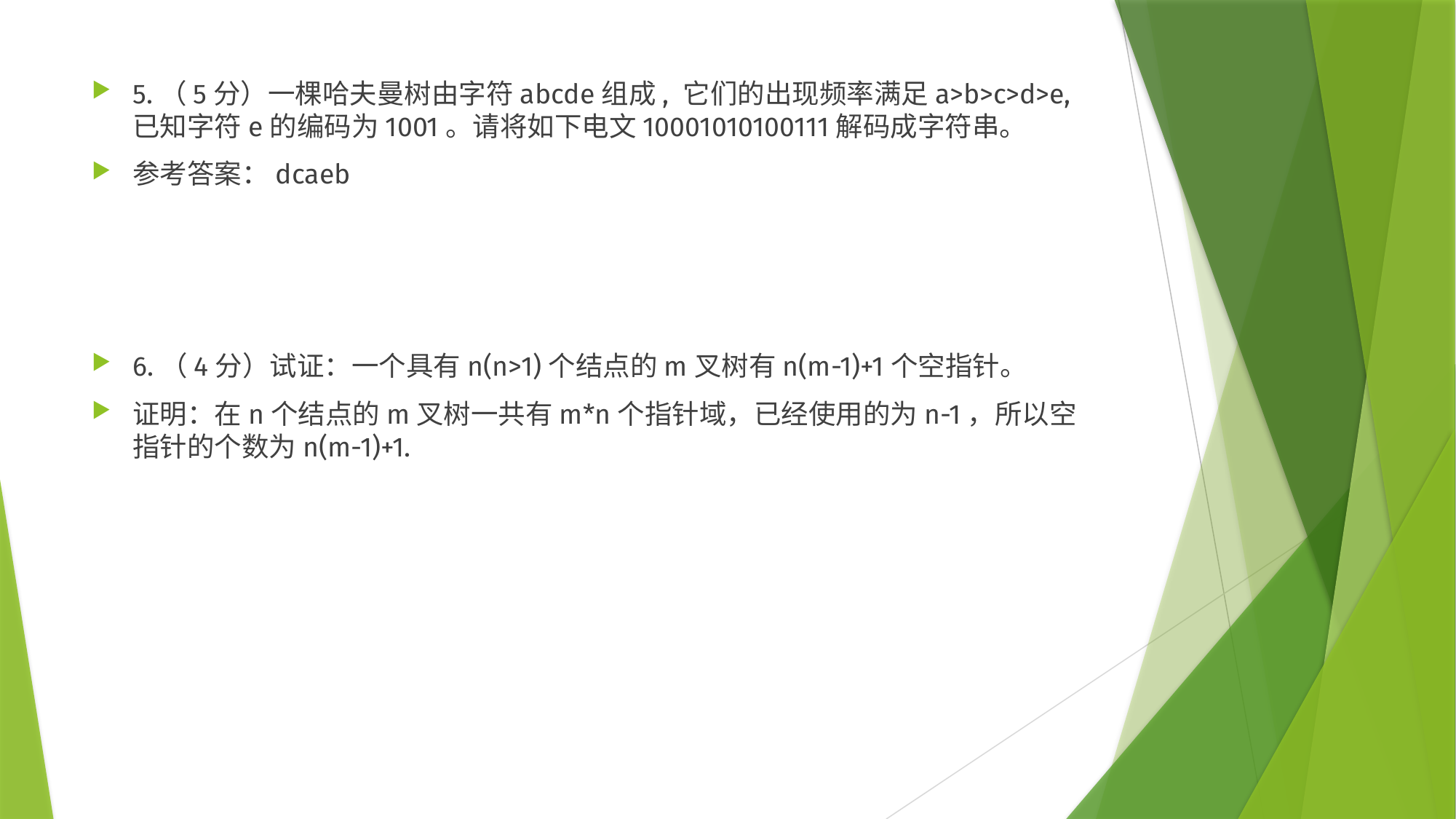

5.（5分）一棵哈夫曼树由字符abcde组成, 它们的出现频率满足a>b>c>d>e, 已知字符e的编码为1001。请将如下电文10001010100111解码成字符串。
参考答案：dcaeb

6.（4分）试证：一个具有n(n>1)个结点的m叉树有n(m-1)+1个空指针。
证明：在n个结点的m叉树一共有m*n个指针域，已经使用的为n-1，所以空指针的个数为n(m-1)+1.